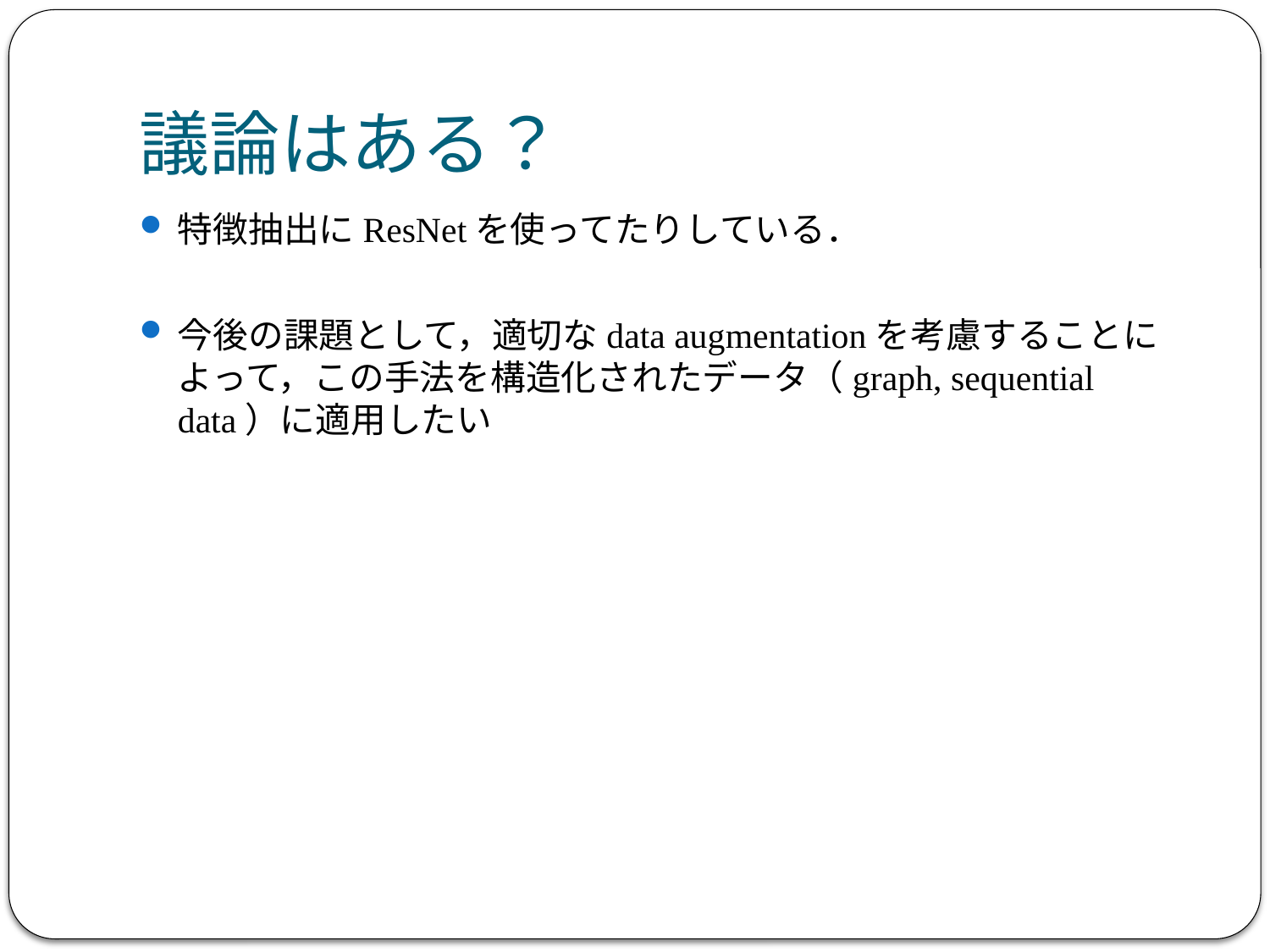

# 議論はある？
特徴抽出にResNetを使ってたりしている．

今後の課題として，適切なdata augmentationを考慮することによって，この手法を構造化されたデータ（graph, sequential data）に適用したい